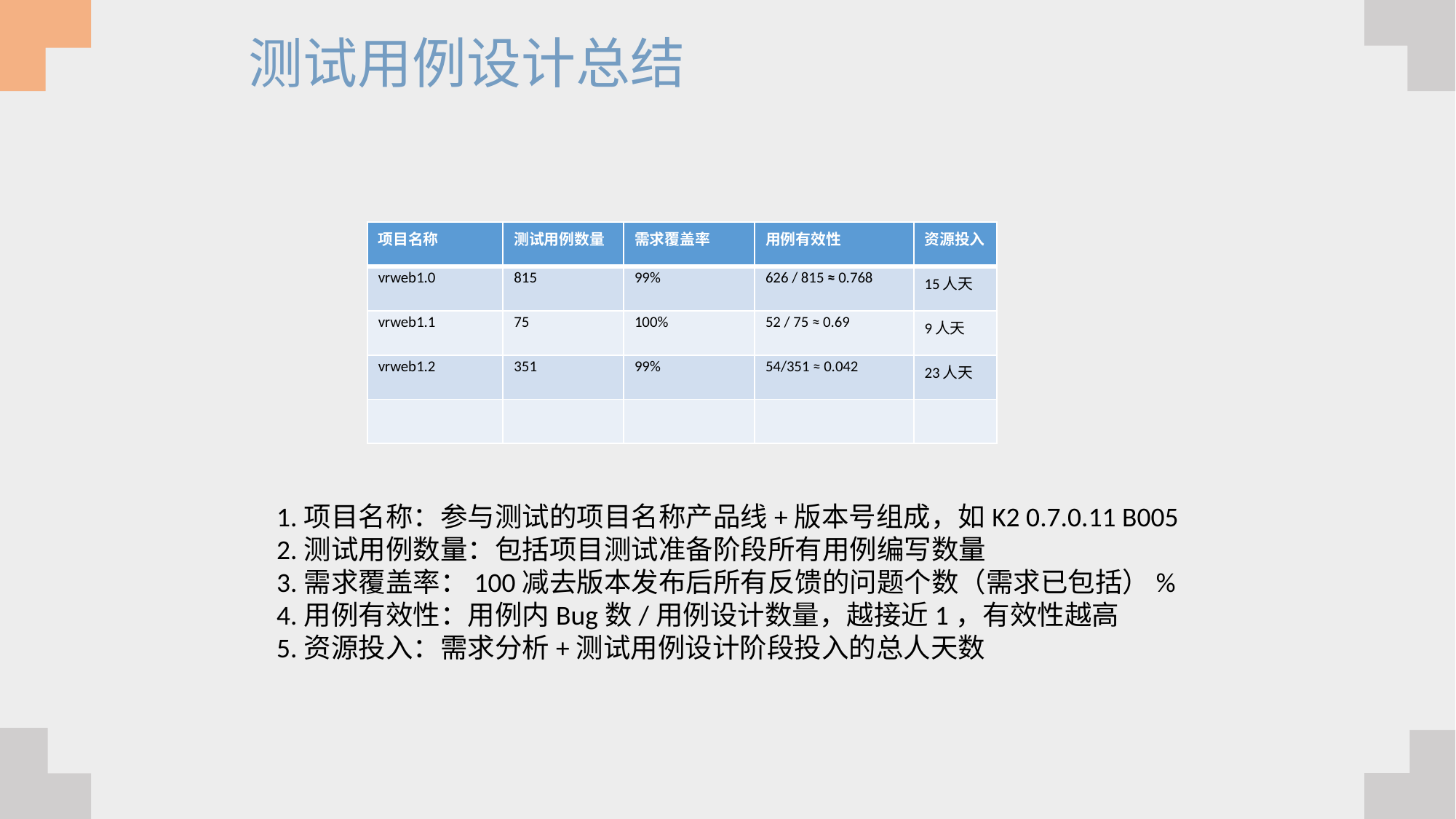

测试用例设计总结
| 项目名称 | 测试用例数量 | 需求覆盖率 | 用例有效性 | 资源投入 |
| --- | --- | --- | --- | --- |
| vrweb1.0 | 815 | 99% | 626 / 815 ≈ 0.768 | 15人天 |
| vrweb1.1 | 75 | 100% | 52 / 75 ≈ 0.69 | 9人天 |
| vrweb1.2 | 351 | 99% | 54/351 ≈ 0.042 | 23人天 |
|  |  |  |  |  |
1.项目名称：参与测试的项目名称产品线+版本号组成，如K2 0.7.0.11 B005
2.测试用例数量：包括项目测试准备阶段所有用例编写数量
3.需求覆盖率：100减去版本发布后所有反馈的问题个数（需求已包括）%
4.用例有效性：用例内Bug数/用例设计数量，越接近1，有效性越高
5.资源投入：需求分析+测试用例设计阶段投入的总人天数